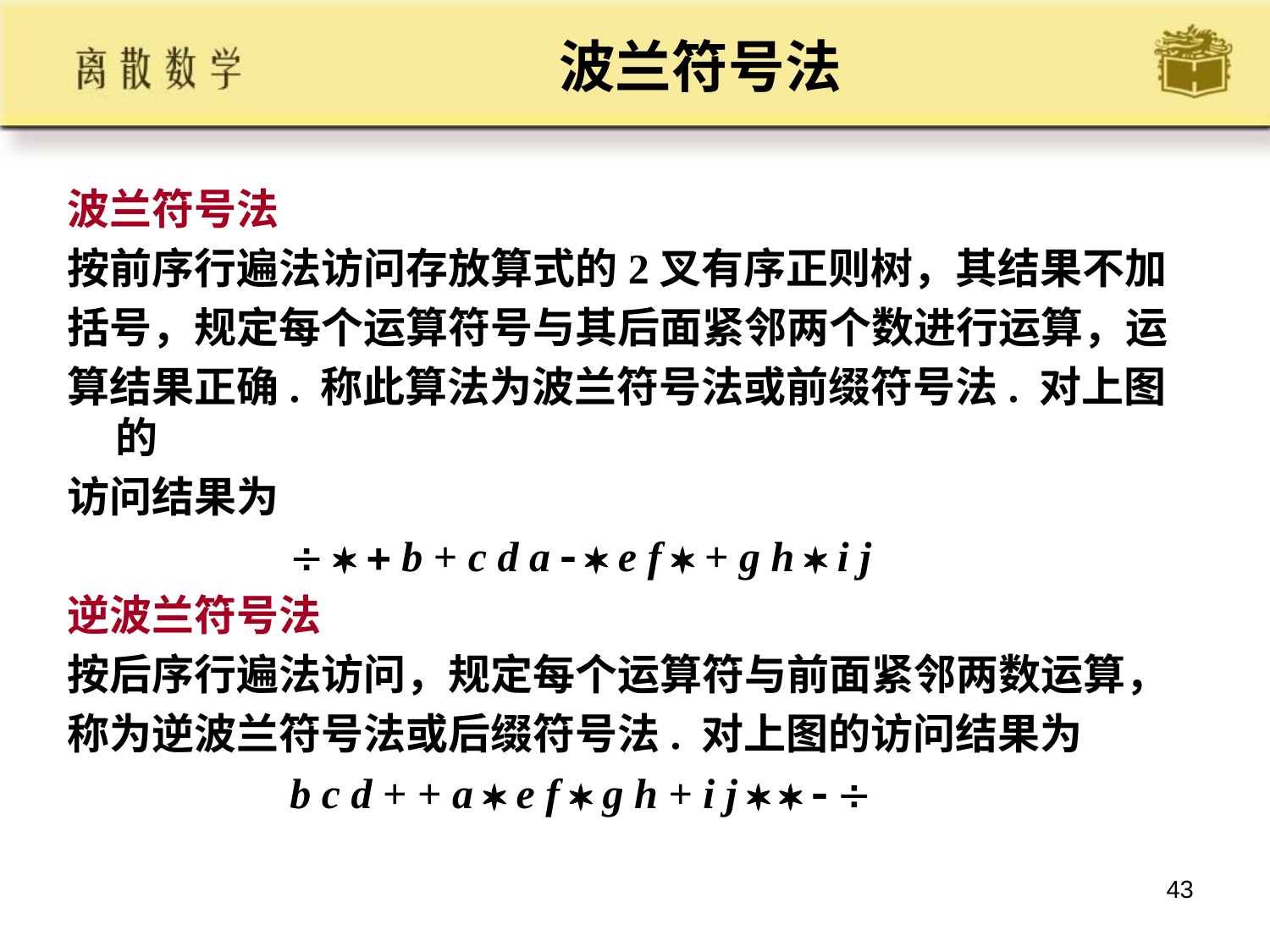

# 波兰符号法
波兰符号法
按前序行遍法访问存放算式的2叉有序正则树，其结果不加
括号，规定每个运算符号与其后面紧邻两个数进行运算，运
算结果正确. 称此算法为波兰符号法或前缀符号法. 对上图的
访问结果为
                     ÷ ∗ + b + c d a − ∗ e f ∗ + g h ∗ i j
逆波兰符号法
按后序行遍法访问，规定每个运算符与前面紧邻两数运算，
称为逆波兰符号法或后缀符号法. 对上图的访问结果为
                     b c d + + a ∗ e f ∗ g h + i j ∗ ∗ − ÷
43